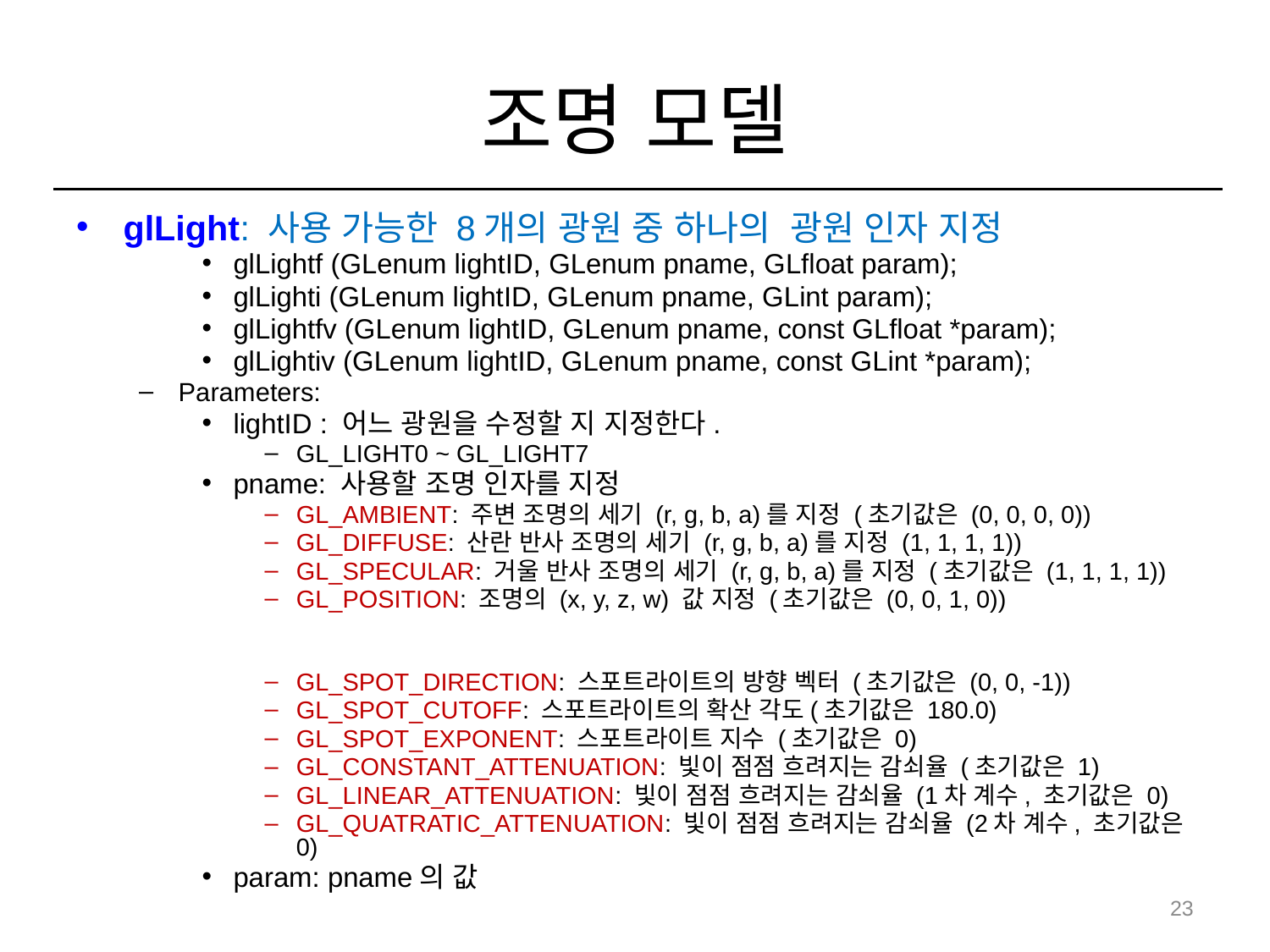

# 조명 모델
glLight: 사용 가능한 8개의 광원 중 하나의  광원 인자 지정
glLightf (GLenum lightID, GLenum pname, GLfloat param);
glLighti (GLenum lightID, GLenum pname, GLint param);
glLightfv (GLenum lightID, GLenum pname, const GLfloat *param);
glLightiv (GLenum lightID, GLenum pname, const GLint *param);
Parameters:
lightID : 어느 광원을 수정할 지 지정한다.
GL_LIGHT0 ~ GL_LIGHT7
pname: 사용할 조명 인자를 지정
GL_AMBIENT: 주변 조명의 세기 (r, g, b, a)를 지정 (초기값은 (0, 0, 0, 0))
GL_DIFFUSE: 산란 반사 조명의 세기 (r, g, b, a)를 지정 (1, 1, 1, 1))
GL_SPECULAR: 거울 반사 조명의 세기 (r, g, b, a)를 지정 (초기값은 (1, 1, 1, 1))
GL_POSITION: 조명의 (x, y, z, w) 값 지정 (초기값은 (0, 0, 1, 0))

GL_SPOT_DIRECTION: 스포트라이트의 방향 벡터 (초기값은 (0, 0, -1))
GL_SPOT_CUTOFF: 스포트라이트의 확산 각도(초기값은 180.0)
GL_SPOT_EXPONENT: 스포트라이트 지수 (초기값은 0)
GL_CONSTANT_ATTENUATION: 빛이 점점 흐려지는 감쇠율 (초기값은 1)
GL_LINEAR_ATTENUATION: 빛이 점점 흐려지는 감쇠율 (1차 계수, 초기값은 0)
GL_QUATRATIC_ATTENUATION: 빛이 점점 흐려지는 감쇠율 (2차 계수, 초기값은 0)
param: pname의 값
23